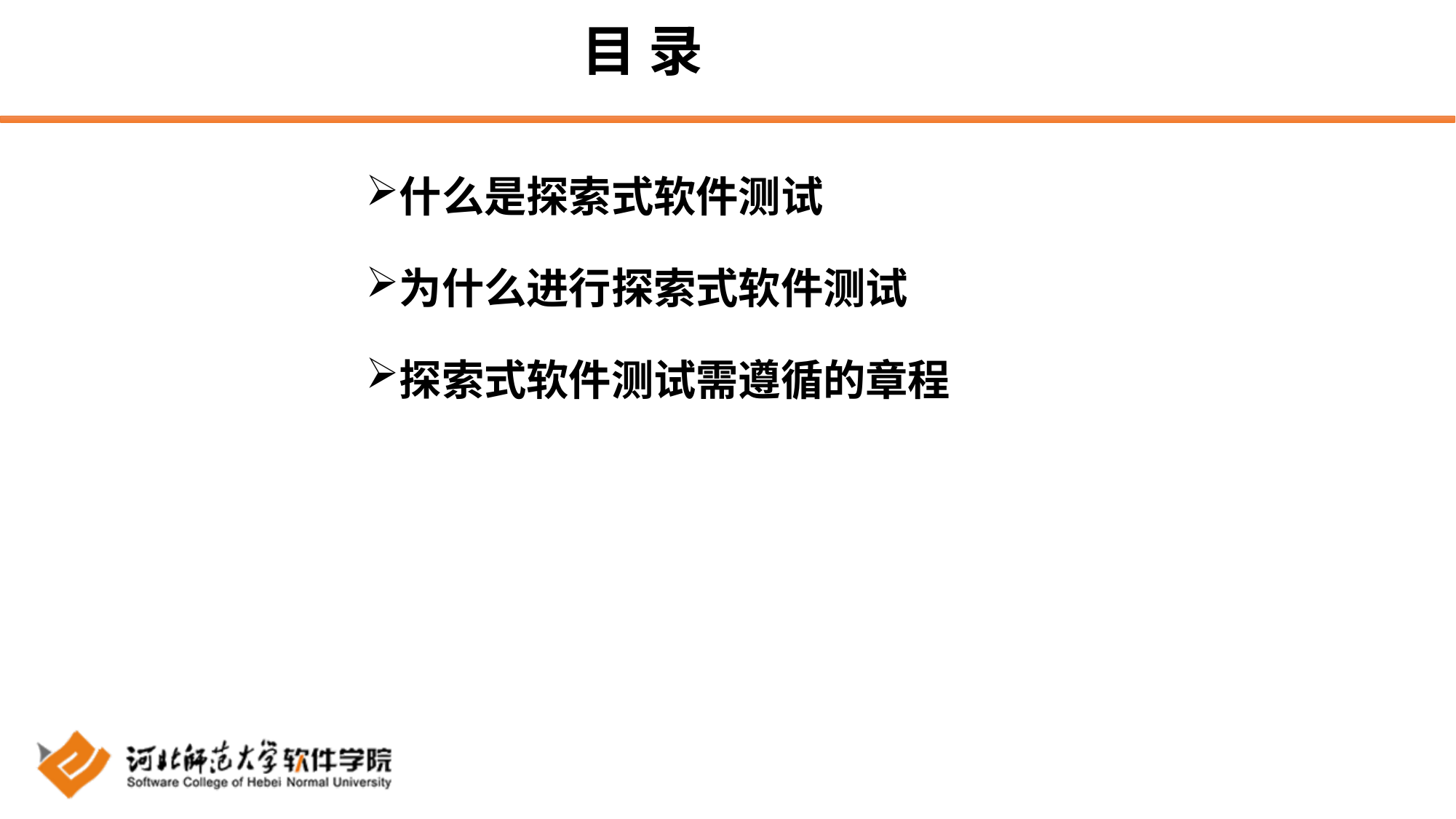

# 目 录
什么是探索式软件测试
为什么进行探索式软件测试
探索式软件测试需遵循的章程